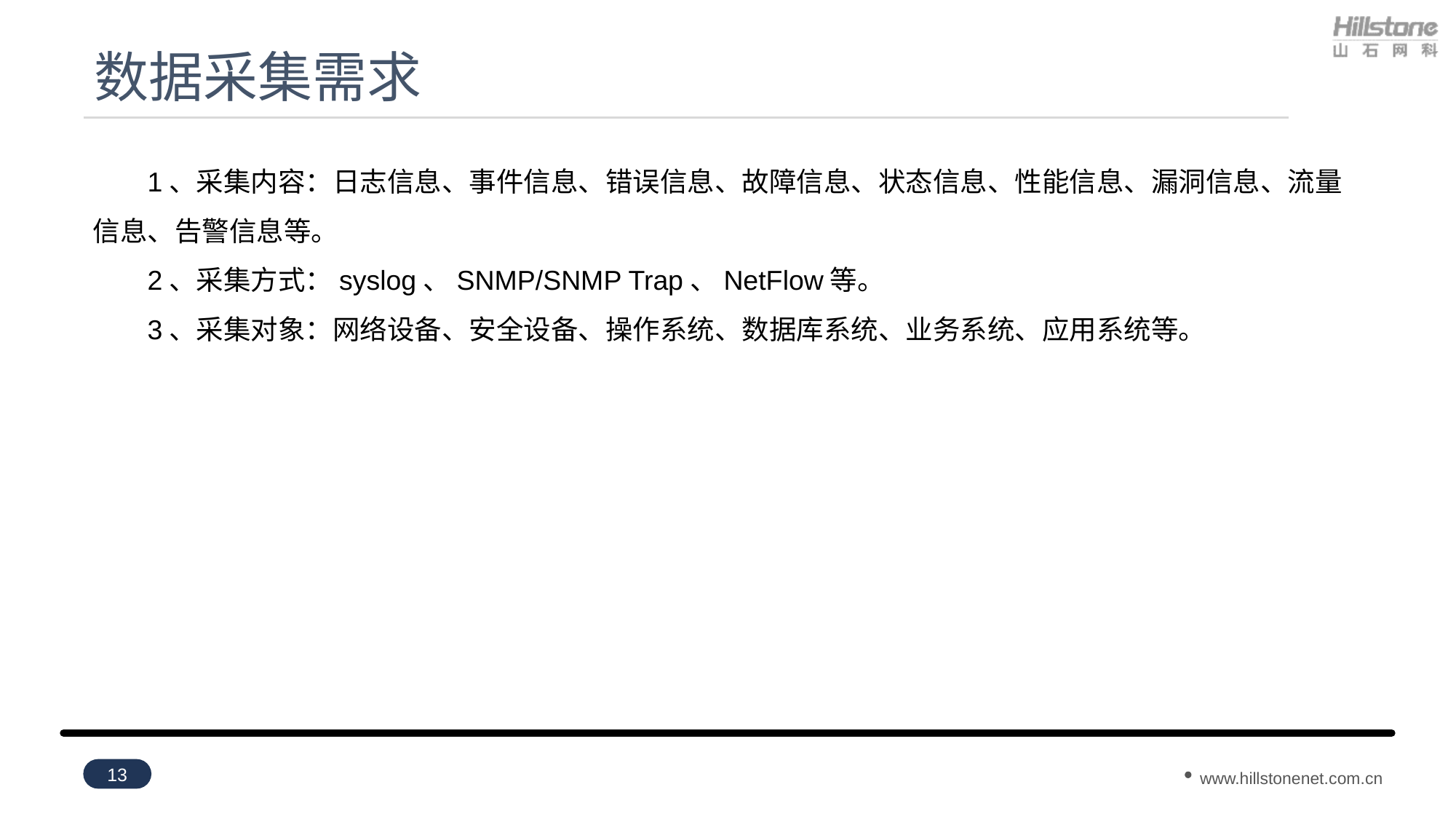

# 数据采集需求
1、采集内容：日志信息、事件信息、错误信息、故障信息、状态信息、性能信息、漏洞信息、流量信息、告警信息等。
2、采集方式：syslog、SNMP/SNMP Trap、NetFlow等。
3、采集对象：网络设备、安全设备、操作系统、数据库系统、业务系统、应用系统等。

13